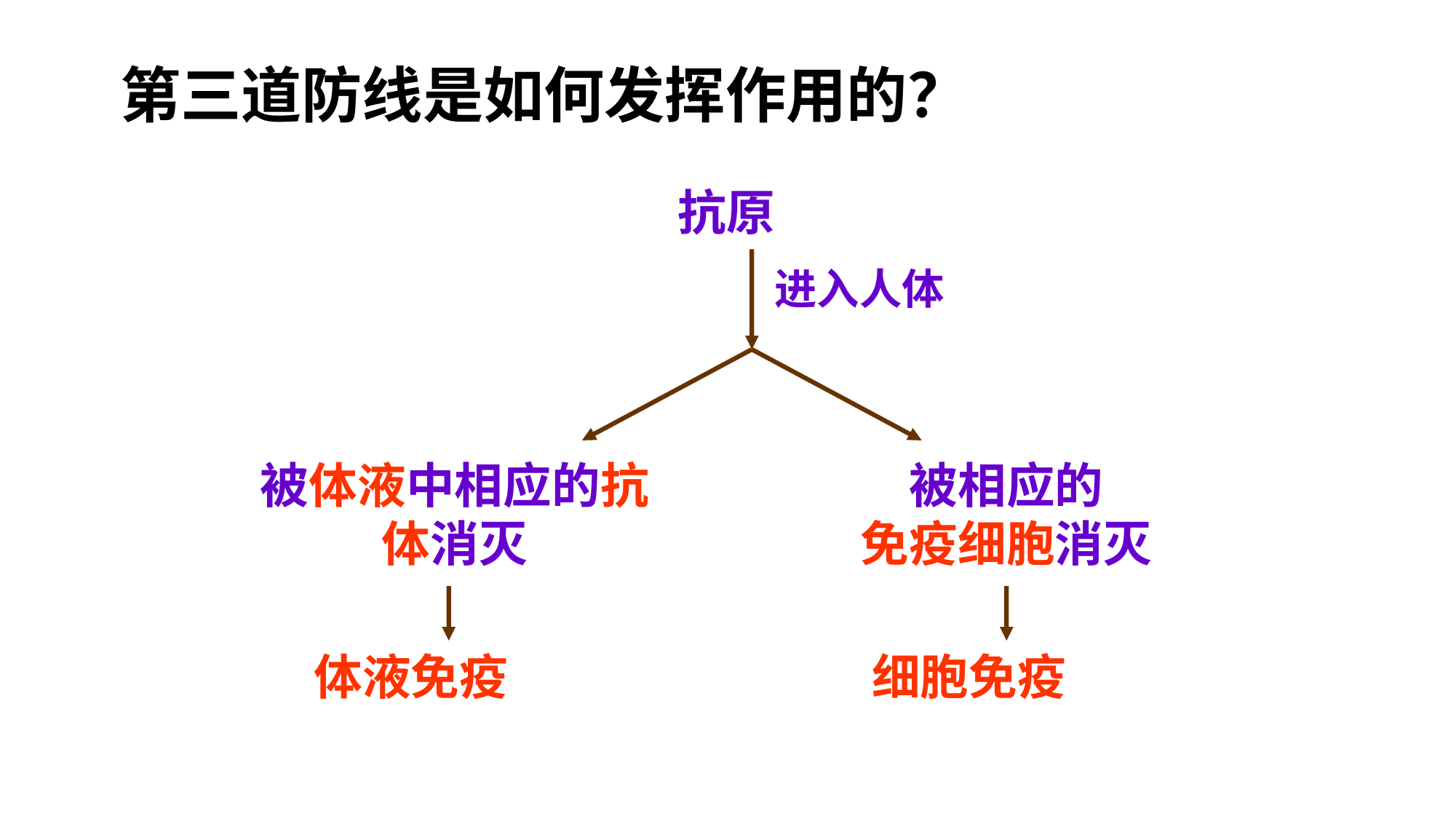

# 第三道防线是如何发挥作用的？
抗原

进入人体

被体液中相应的抗体消灭
被相应的
免疫细胞消灭

体液免疫
细胞免疫